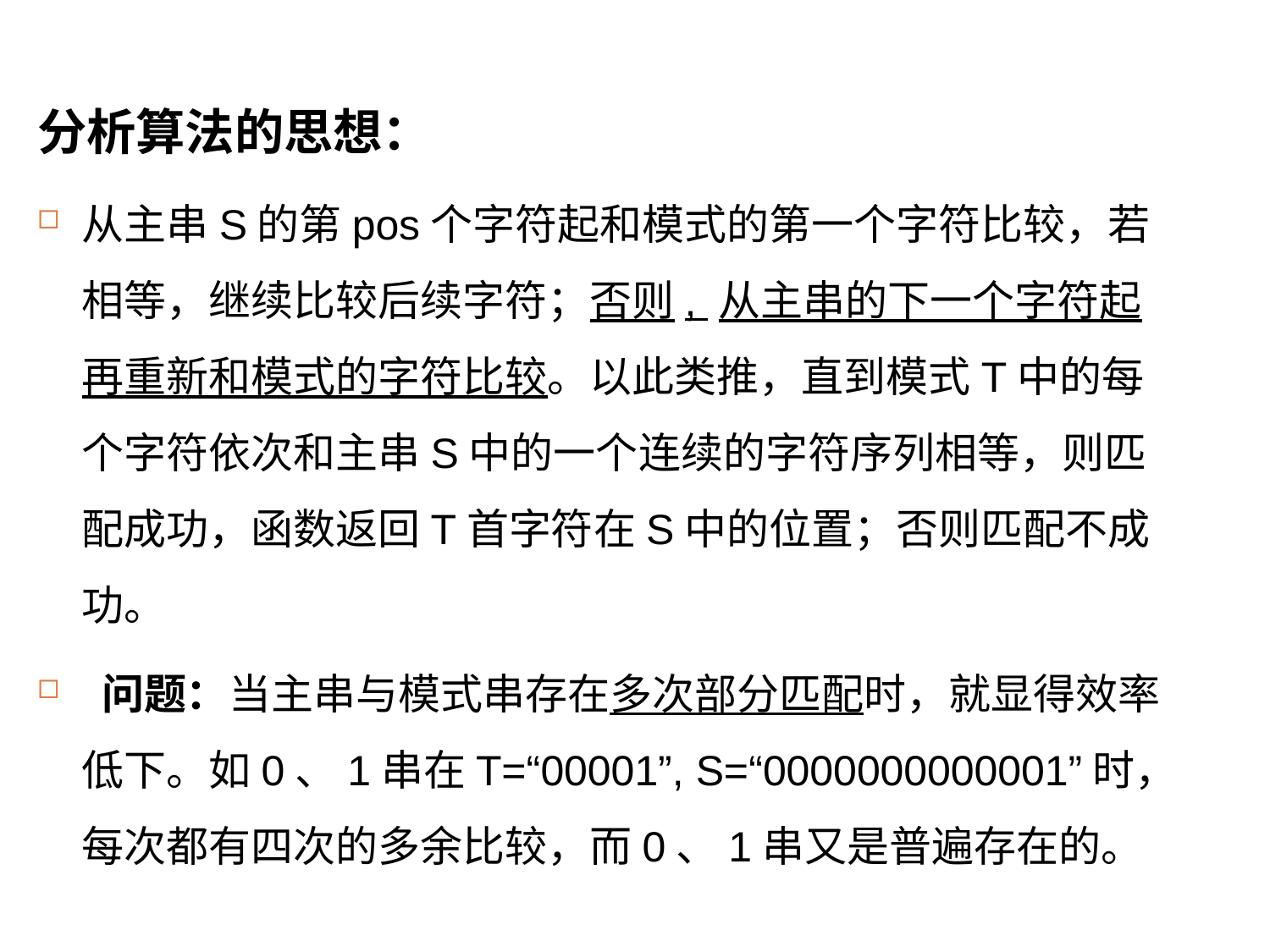

分析算法的思想：
从主串S的第pos个字符起和模式的第一个字符比较，若相等，继续比较后续字符；否则, 从主串的下一个字符起再重新和模式的字符比较。以此类推，直到模式T中的每个字符依次和主串S中的一个连续的字符序列相等，则匹配成功，函数返回T首字符在S中的位置；否则匹配不成功。
 问题：当主串与模式串存在多次部分匹配时，就显得效率低下。如0、1串在T=“00001”, S=“0000000000001”时，每次都有四次的多余比较，而0、1串又是普遍存在的。